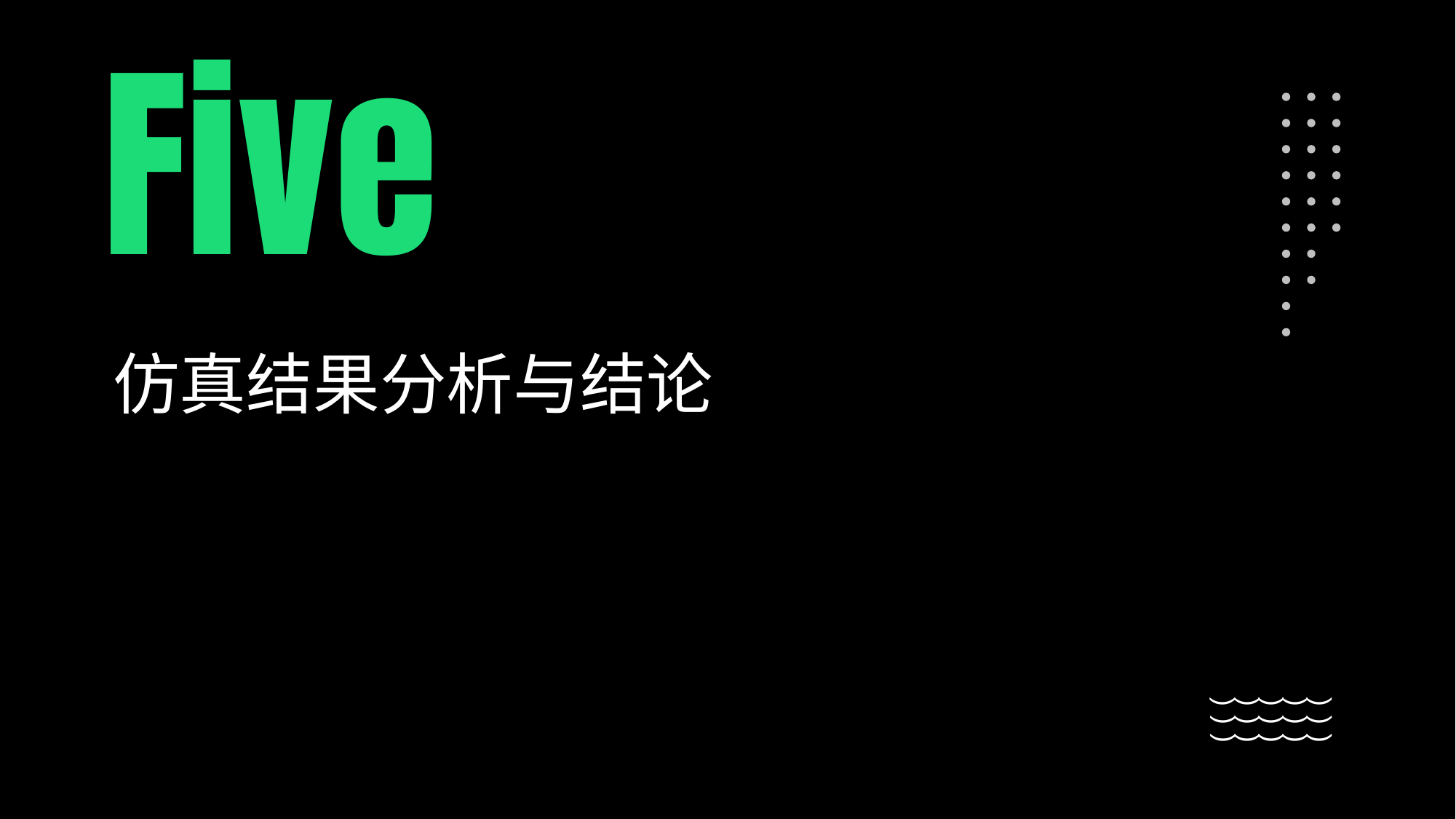

Five

仿真结果分析与结论
(
(
(
(
(
(
(
(
(
(
(
(
(
(
(